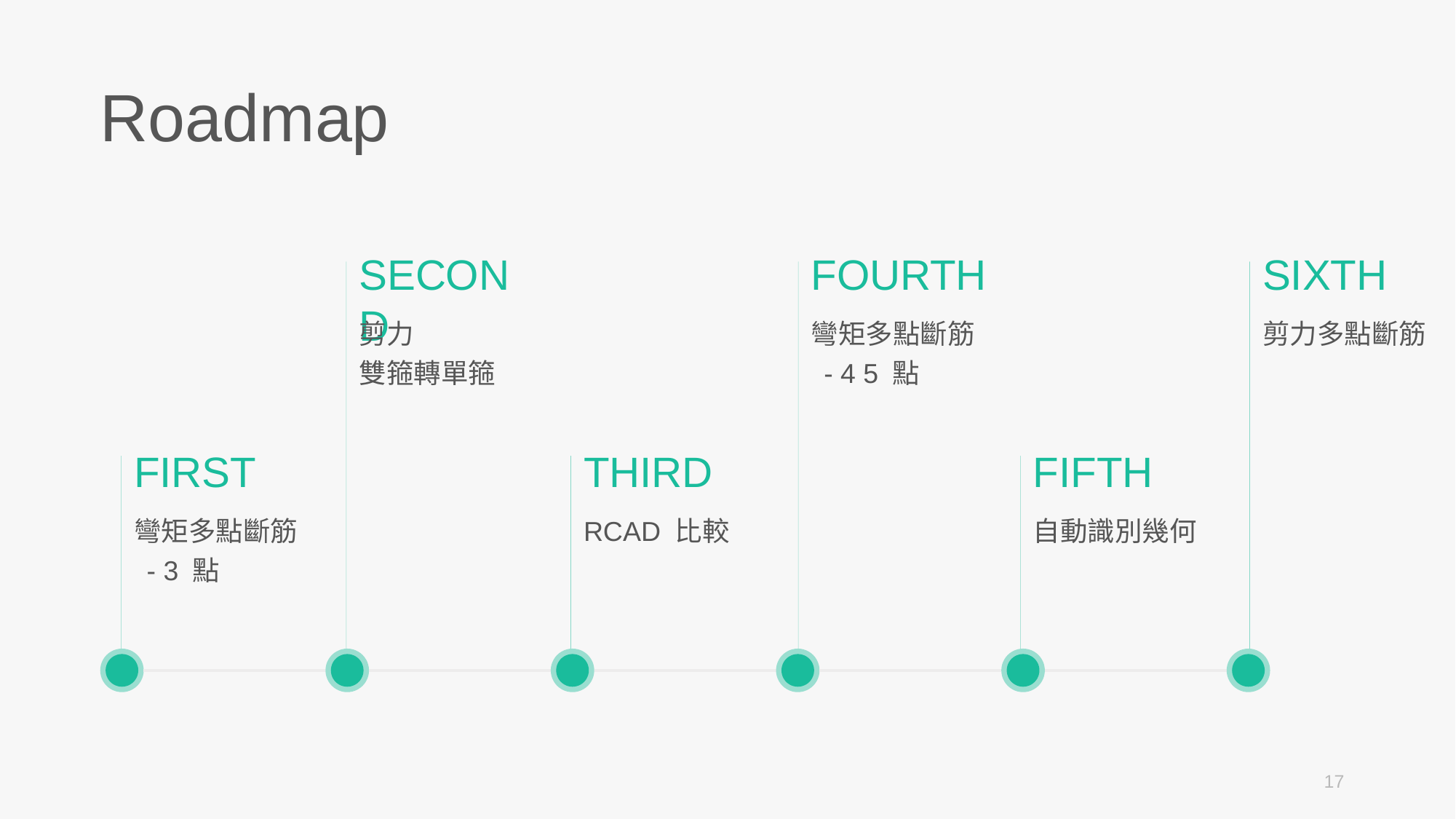

Roadmap
SECOND
FOURTH
SIXTH
剪力
雙箍轉單箍
彎矩多點斷筋 - 4 5 點
剪力多點斷筋
FIRST
THIRD
FIFTH
彎矩多點斷筋 - 3 點
RCAD 比較
自動識別幾何

17